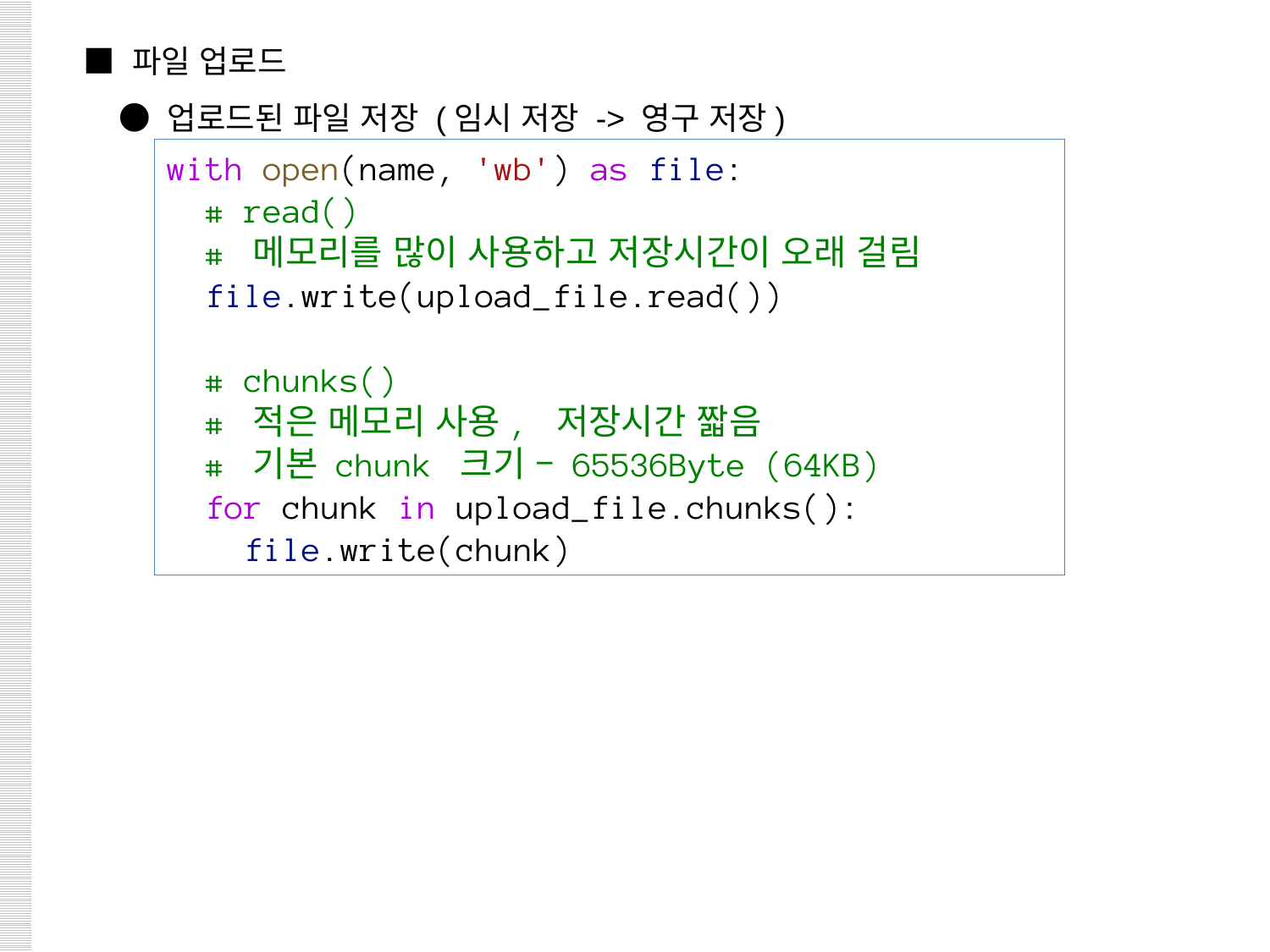

■ 파일 업로드
    ● 업로드된 파일 저장 (임시 저장 -> 영구 저장)
with open(name, 'wb') as file:
  # read()
  # 메모리를 많이 사용하고 저장시간이 오래 걸림
  file.write(upload_file.read())
  # chunks()
  # 적은 메모리 사용, 저장시간 짧음
  # 기본 chunk 크기 – 65536Byte (64KB)
  for chunk in upload_file.chunks():
    file.write(chunk)